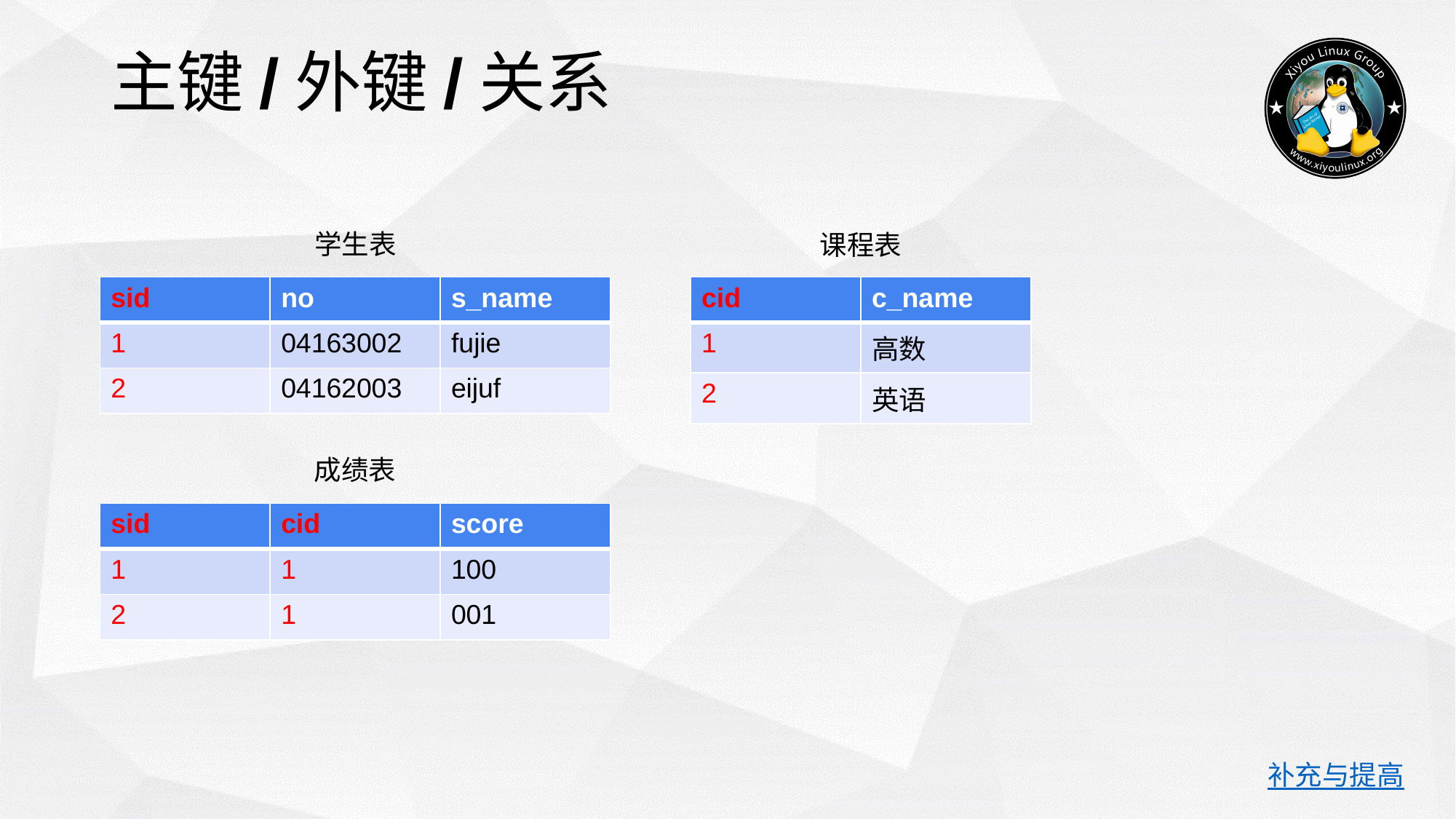

# 主键/外键/关系
学生表
课程表
| sid | no | s\_name |
| --- | --- | --- |
| 1 | 04163002 | fujie |
| 2 | 04162003 | eijuf |
| cid | c\_name |
| --- | --- |
| 1 | 高数 |
| 2 | 英语 |
成绩表
| sid | cid | score |
| --- | --- | --- |
| 1 | 1 | 100 |
| 2 | 1 | 001 |
补充与提高